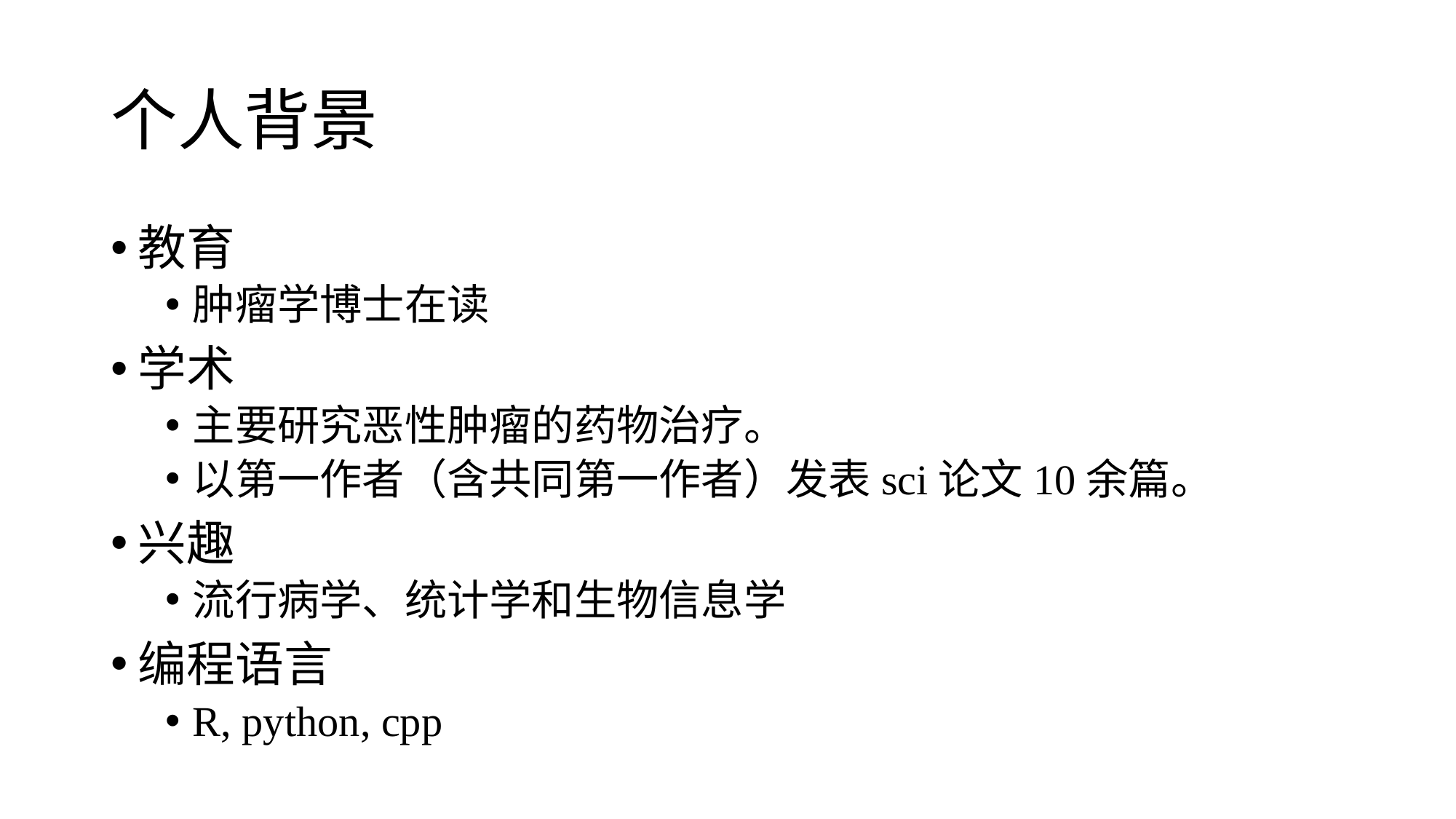

# 个人背景
教育
肿瘤学博士在读
学术
主要研究恶性肿瘤的药物治疗。
以第一作者（含共同第一作者）发表sci论文10余篇。
兴趣
流行病学、统计学和生物信息学
编程语言
R, python, cpp